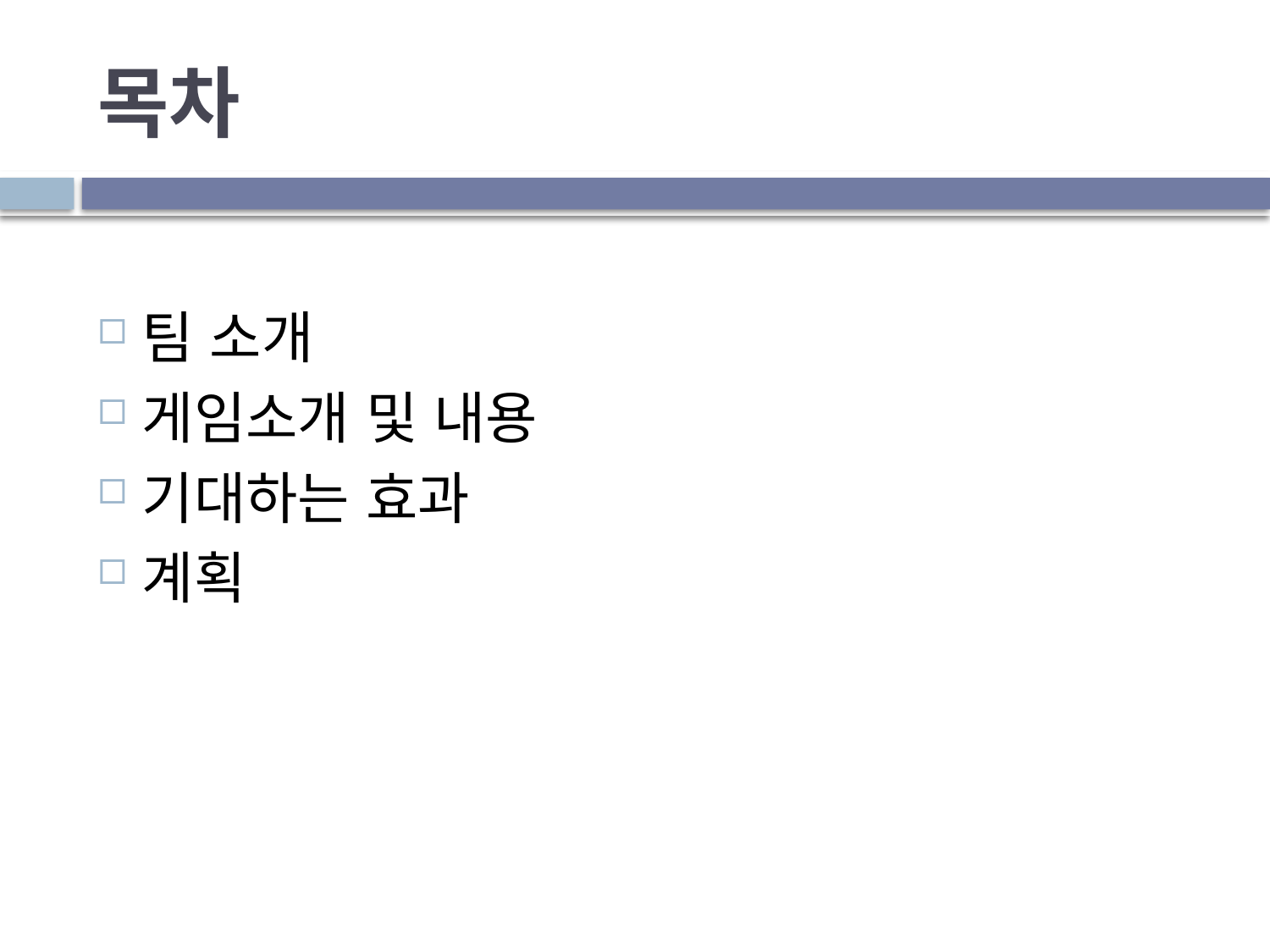

# 목차

팀 소개
게임소개 및 내용
기대하는 효과
계획